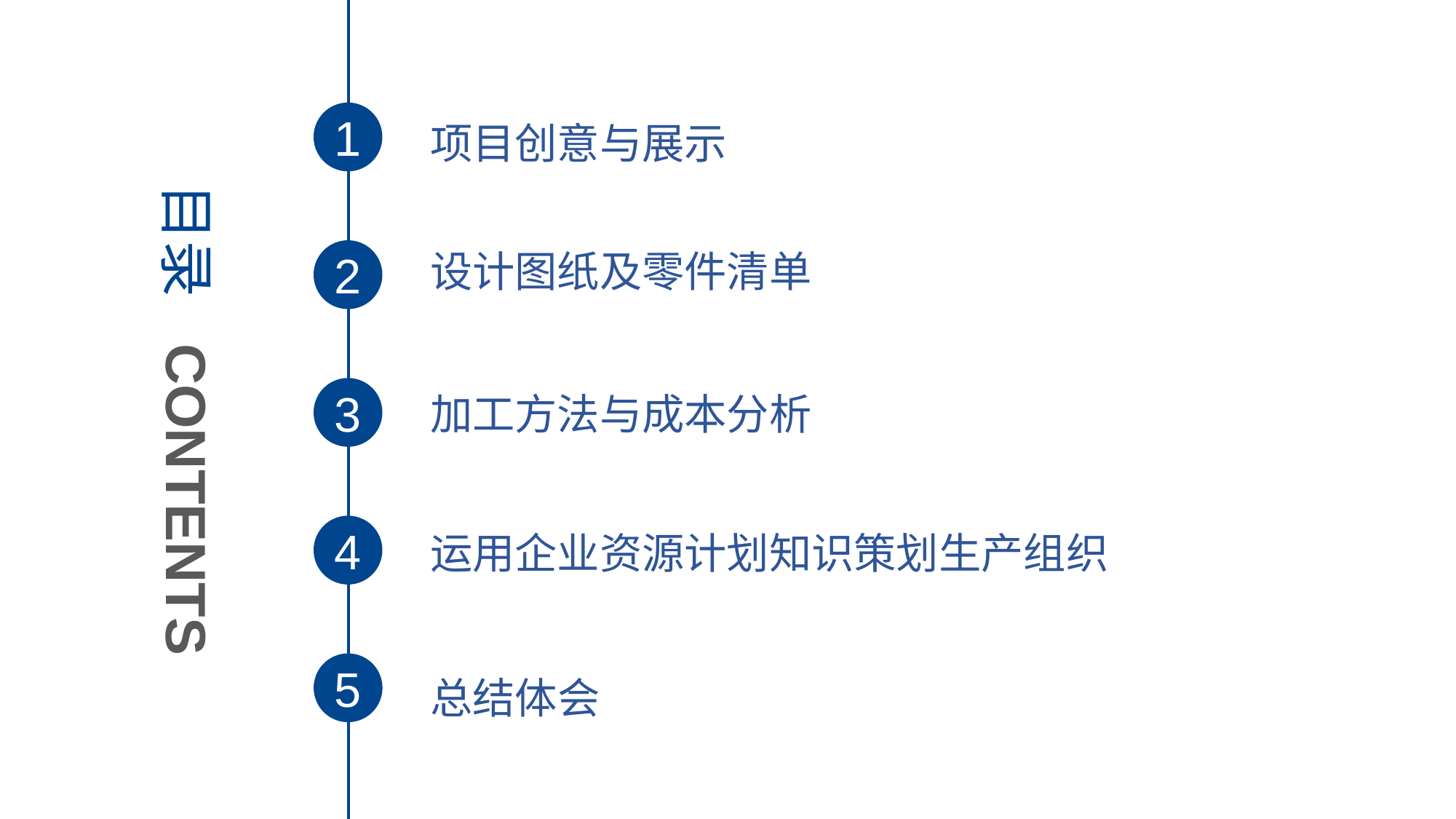

项目创意与展示
1
目录
设计图纸及零件清单
2
3
加工方法与成本分析
CONTENTS
运用企业资源计划知识策划生产组织
4
总结体会
5